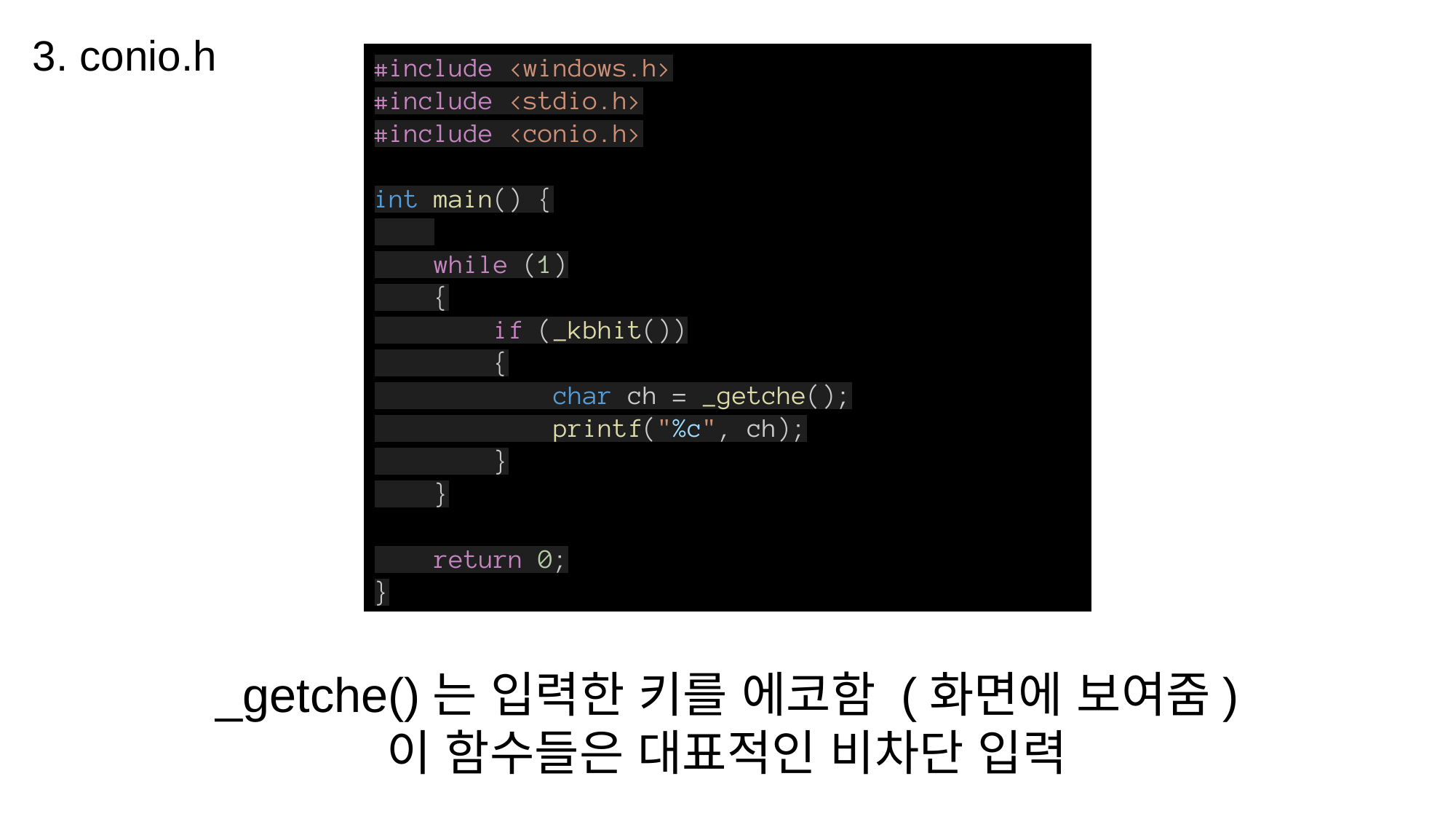

3. conio.h
#include <windows.h>
#include <stdio.h>
#include <conio.h>
int main() {

    while (1)
    {
        if (_kbhit())
        {
            char ch = _getche();
            printf("%c", ch);
        }
    }
    return 0;
}
_getche()는 입력한 키를 에코함 (화면에 보여줌)
이 함수들은 대표적인 비차단 입력